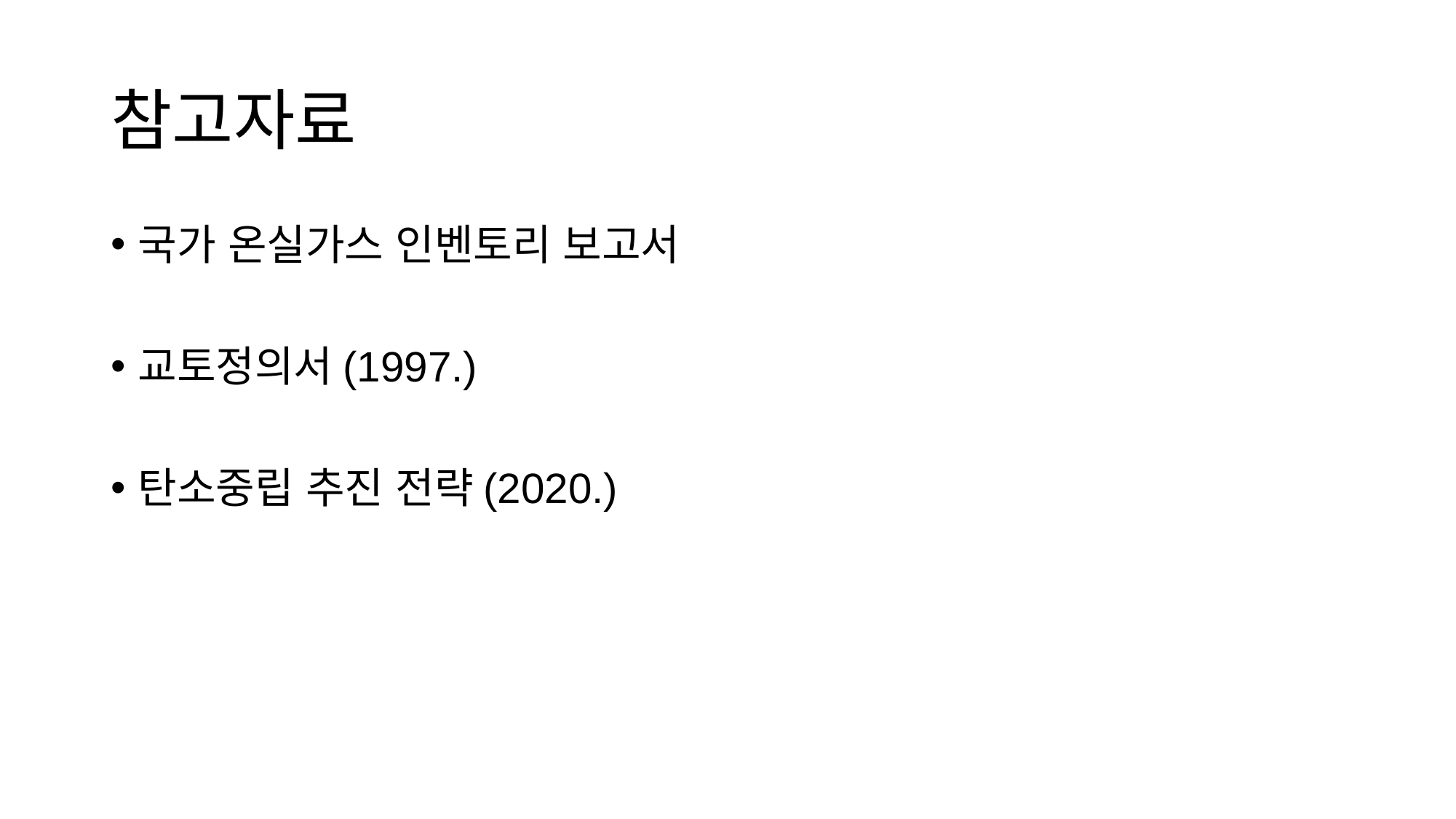

# 참고자료
국가 온실가스 인벤토리 보고서

교토정의서(1997.)

탄소중립 추진 전략(2020.)